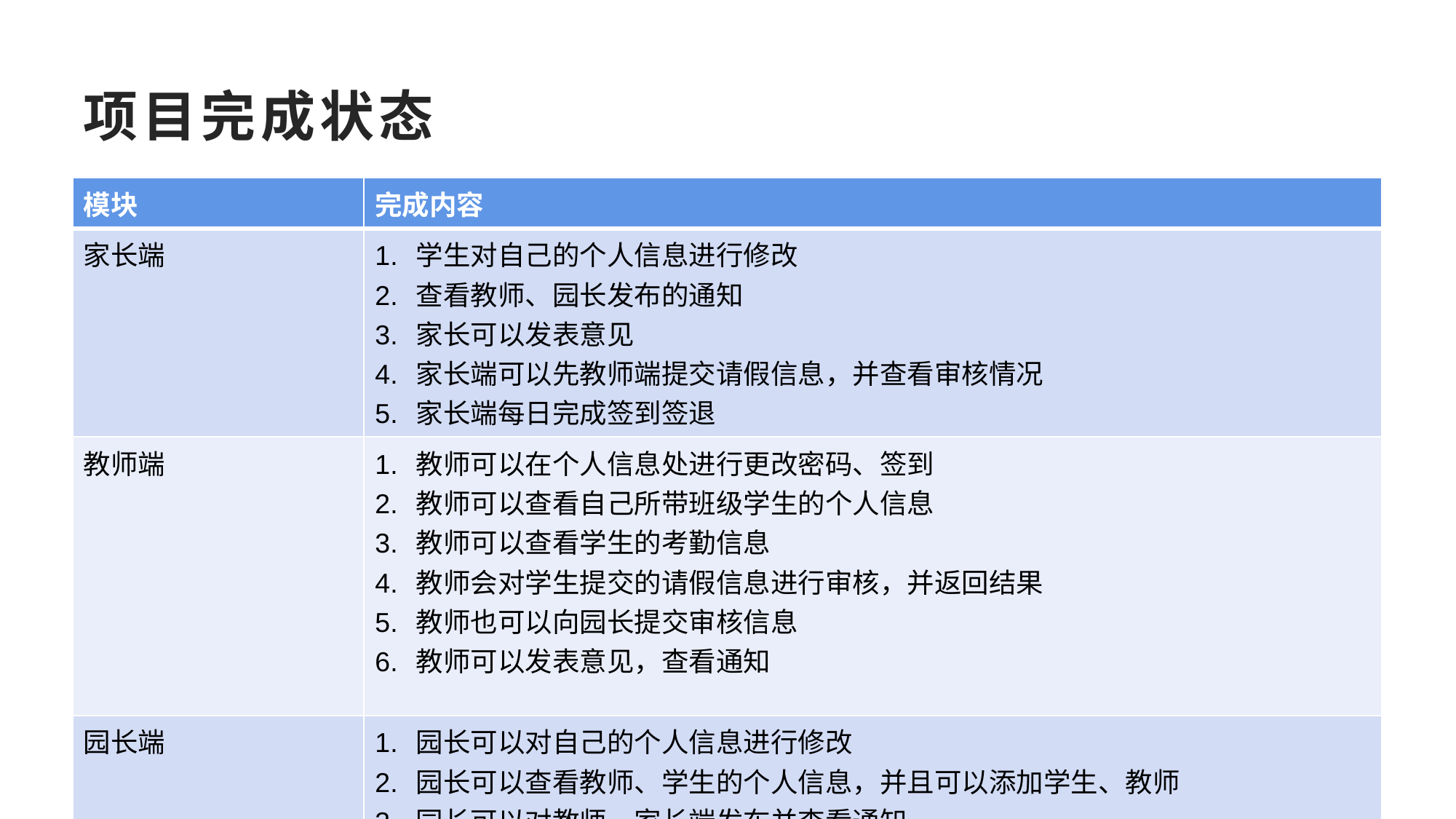

# 项目完成状态
| 模块 | 完成内容 |
| --- | --- |
| 家长端 | 学生对自己的个人信息进行修改 查看教师、园长发布的通知 家长可以发表意见 家长端可以先教师端提交请假信息，并查看审核情况 家长端每日完成签到签退 |
| 教师端 | 教师可以在个人信息处进行更改密码、签到 教师可以查看自己所带班级学生的个人信息 教师可以查看学生的考勤信息 教师会对学生提交的请假信息进行审核，并返回结果 教师也可以向园长提交审核信息 教师可以发表意见，查看通知 |
| 园长端 | 园长可以对自己的个人信息进行修改 园长可以查看教师、学生的个人信息，并且可以添加学生、教师 园长可以对教师、家长端发布并查看通知 园长可以查看教师、家长端的意见 园长对教师的请假信息进行审核，并返回信息 |